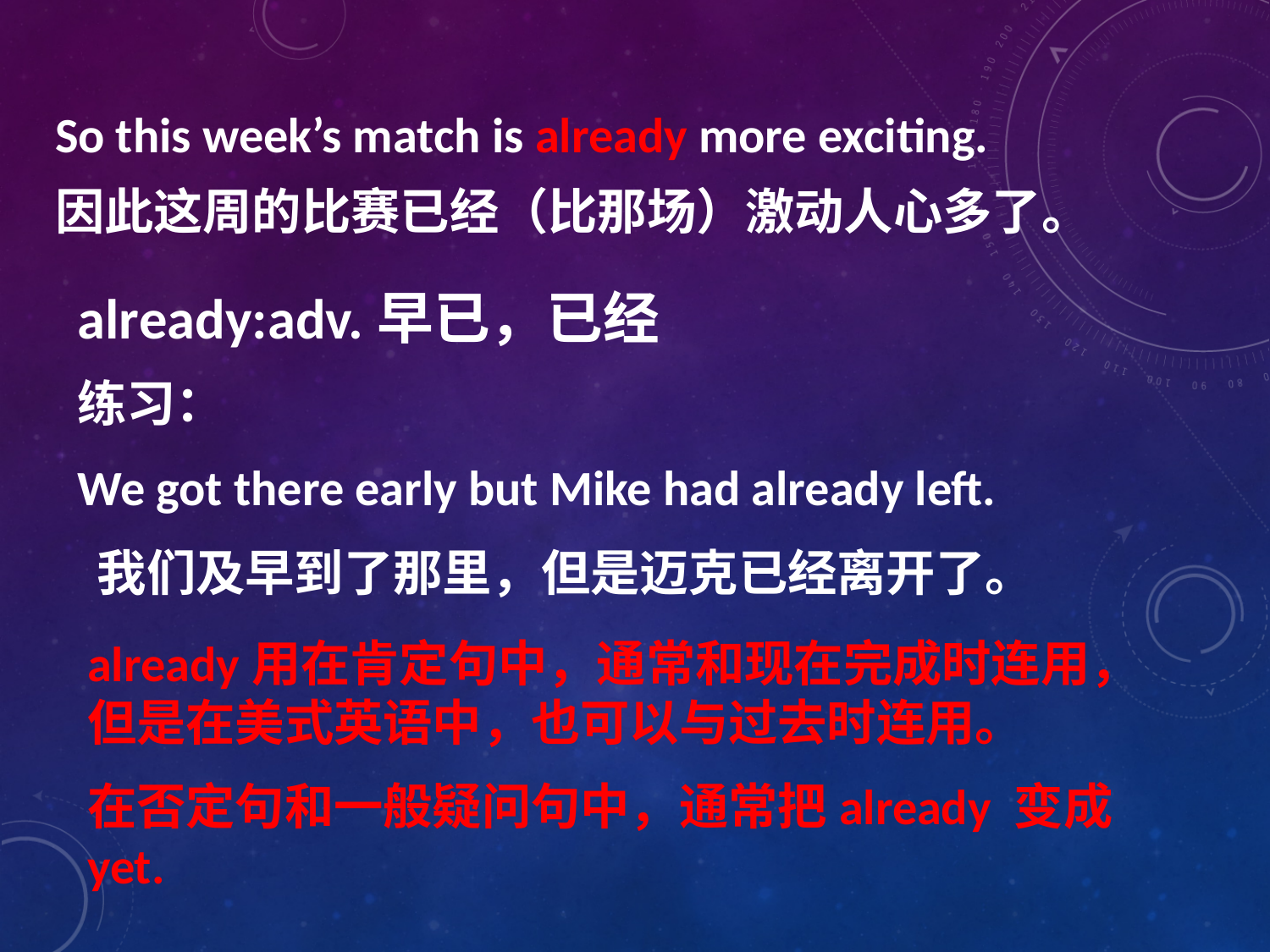

So this week’s match is already more exciting.
因此这周的比赛已经（比那场）激动人心多了。
already:adv.早已，已经
练习：
We got there early but Mike had already left.
我们及早到了那里，但是迈克已经离开了。
already用在肯定句中，通常和现在完成时连用，但是在美式英语中，也可以与过去时连用。
在否定句和一般疑问句中，通常把already 变成yet.